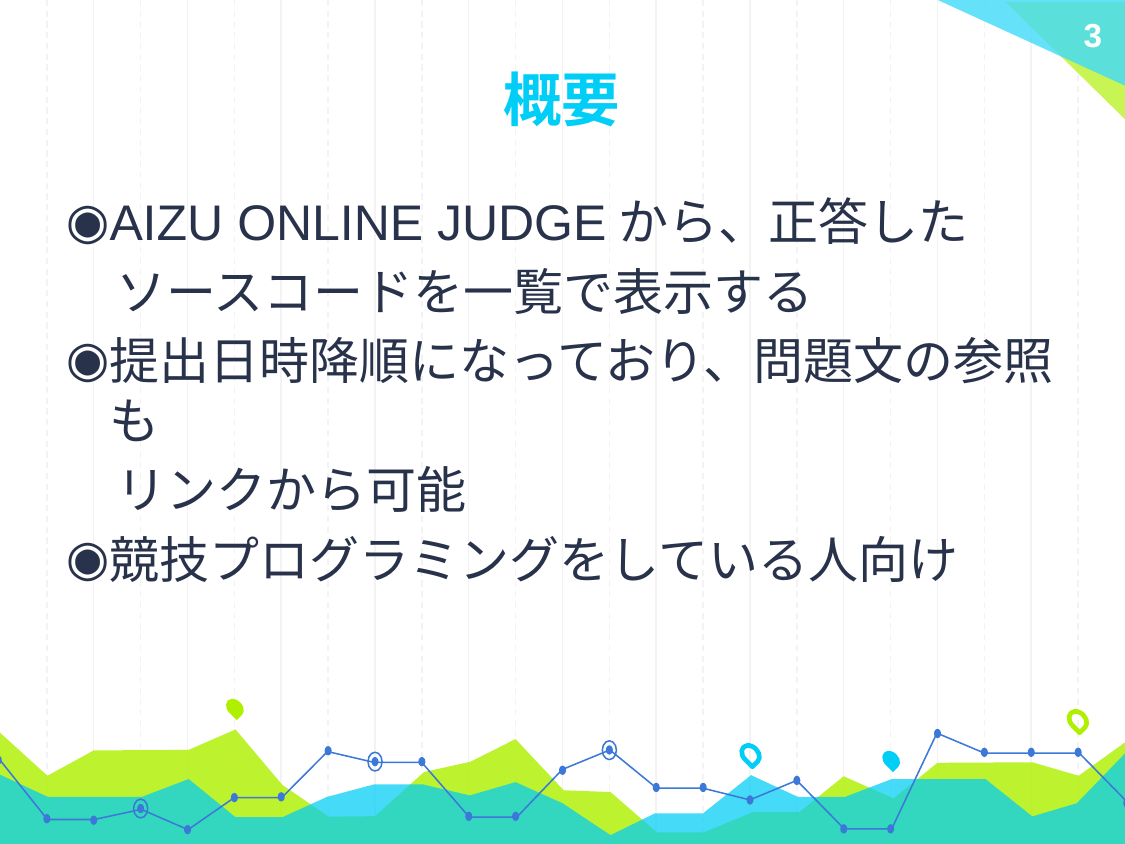

3
# 概要
AIZU ONLINE JUDGEから、正答した
　ソースコードを一覧で表示する
提出日時降順になっており、問題文の参照も
　リンクから可能
競技プログラミングをしている人向け